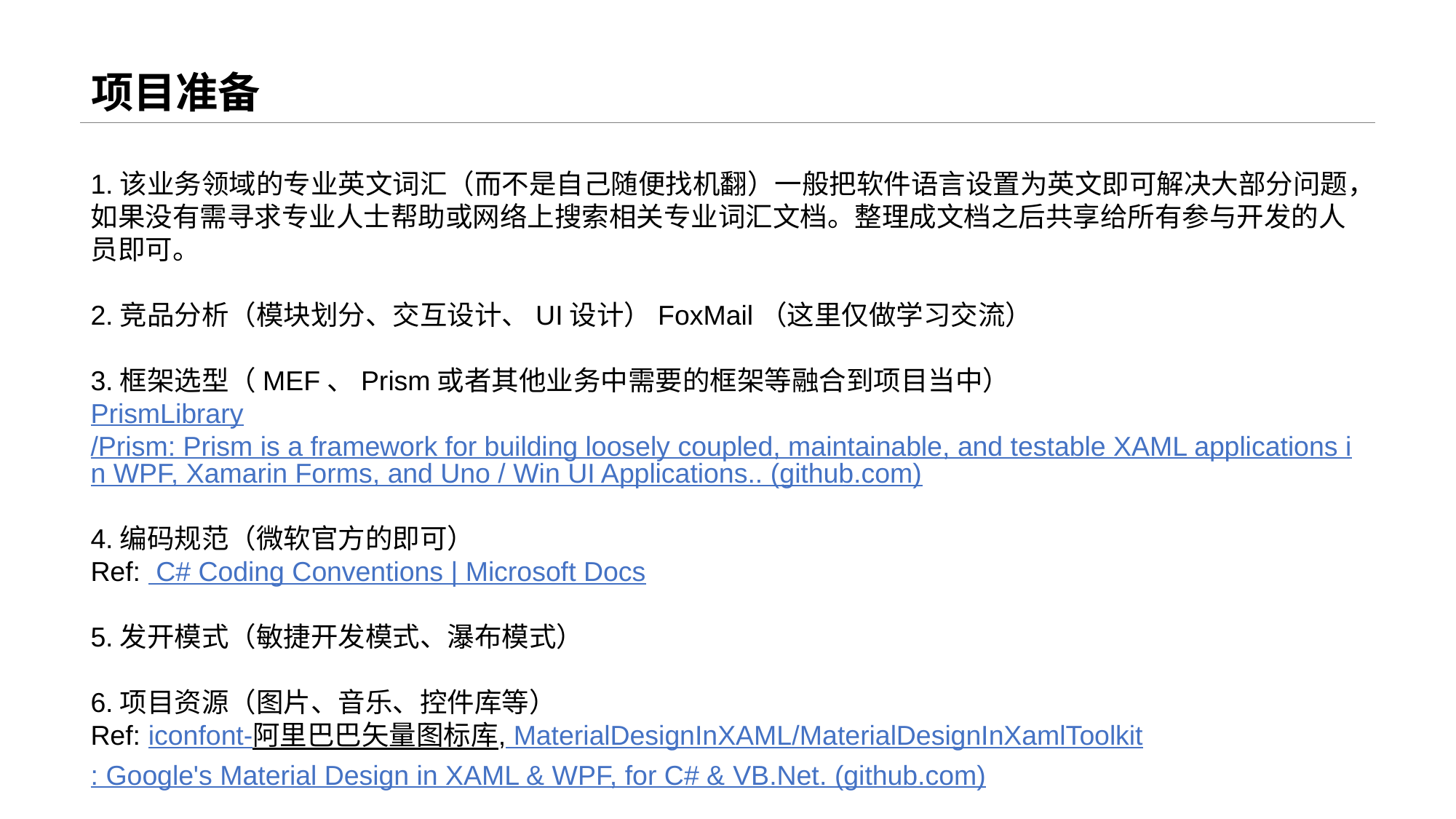

# 项目准备
1.该业务领域的专业英文词汇（而不是自己随便找机翻）一般把软件语言设置为英文即可解决大部分问题，如果没有需寻求专业人士帮助或网络上搜索相关专业词汇文档。整理成文档之后共享给所有参与开发的人员即可。

2.竞品分析（模块划分、交互设计、UI设计）FoxMail（这里仅做学习交流）

3.框架选型（MEF、Prism或者其他业务中需要的框架等融合到项目当中）
PrismLibrary/Prism: Prism is a framework for building loosely coupled, maintainable, and testable XAML applications in WPF, Xamarin Forms, and Uno / Win UI Applications.. (github.com)

4.编码规范（微软官方的即可）
Ref:  C# Coding Conventions | Microsoft Docs

5.发开模式（敏捷开发模式、瀑布模式）

6.项目资源（图片、音乐、控件库等）
Ref: iconfont-阿里巴巴矢量图标库, MaterialDesignInXAML/MaterialDesignInXamlToolkit: Google's Material Design in XAML & WPF, for C# & VB.Net. (github.com)